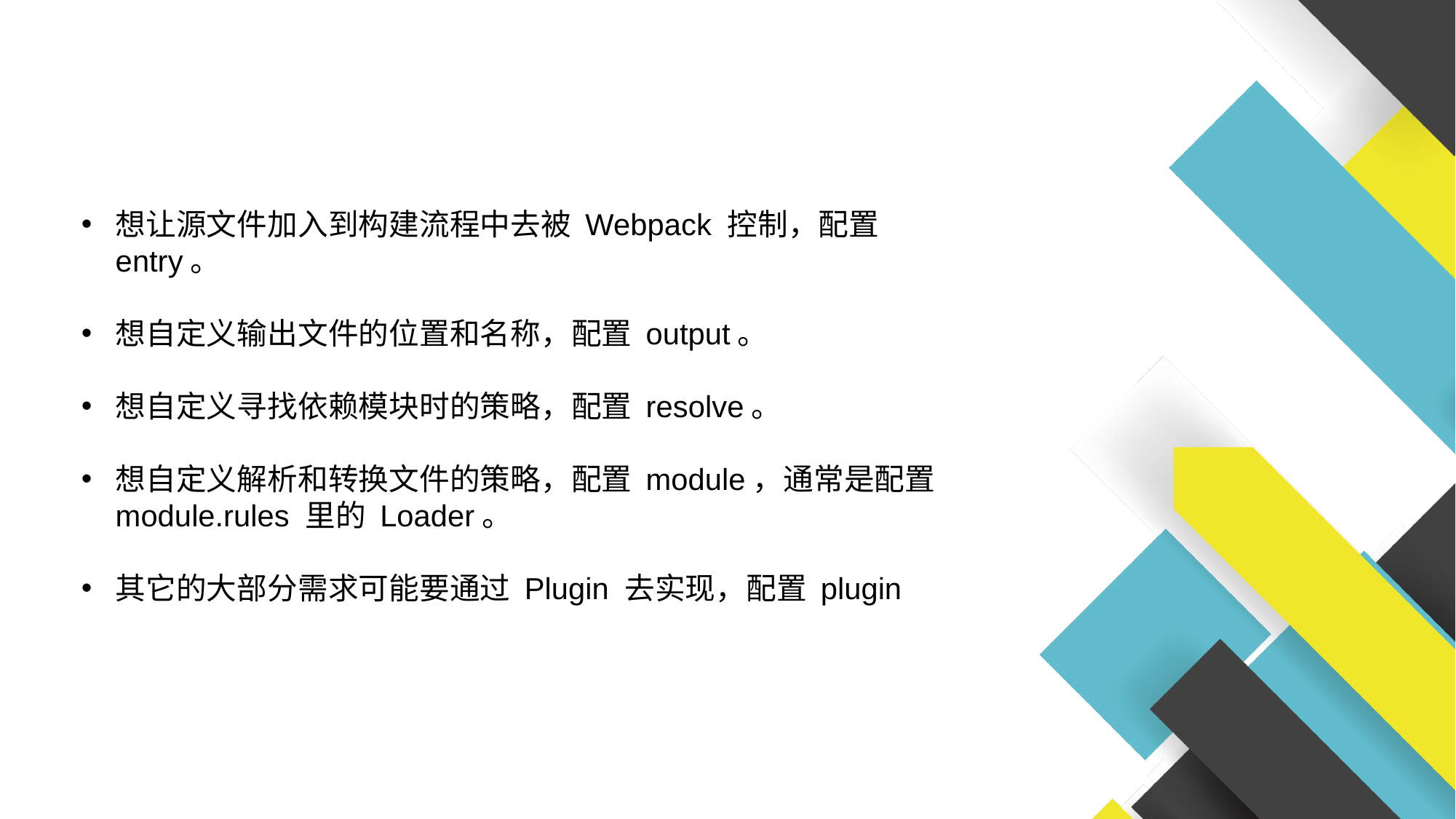

想让源文件加入到构建流程中去被 Webpack 控制，配置 entry。

想自定义输出文件的位置和名称，配置 output。

想自定义寻找依赖模块时的策略，配置 resolve。

想自定义解析和转换文件的策略，配置 module，通常是配置 module.rules 里的 Loader。

其它的大部分需求可能要通过 Plugin 去实现，配置 plugin